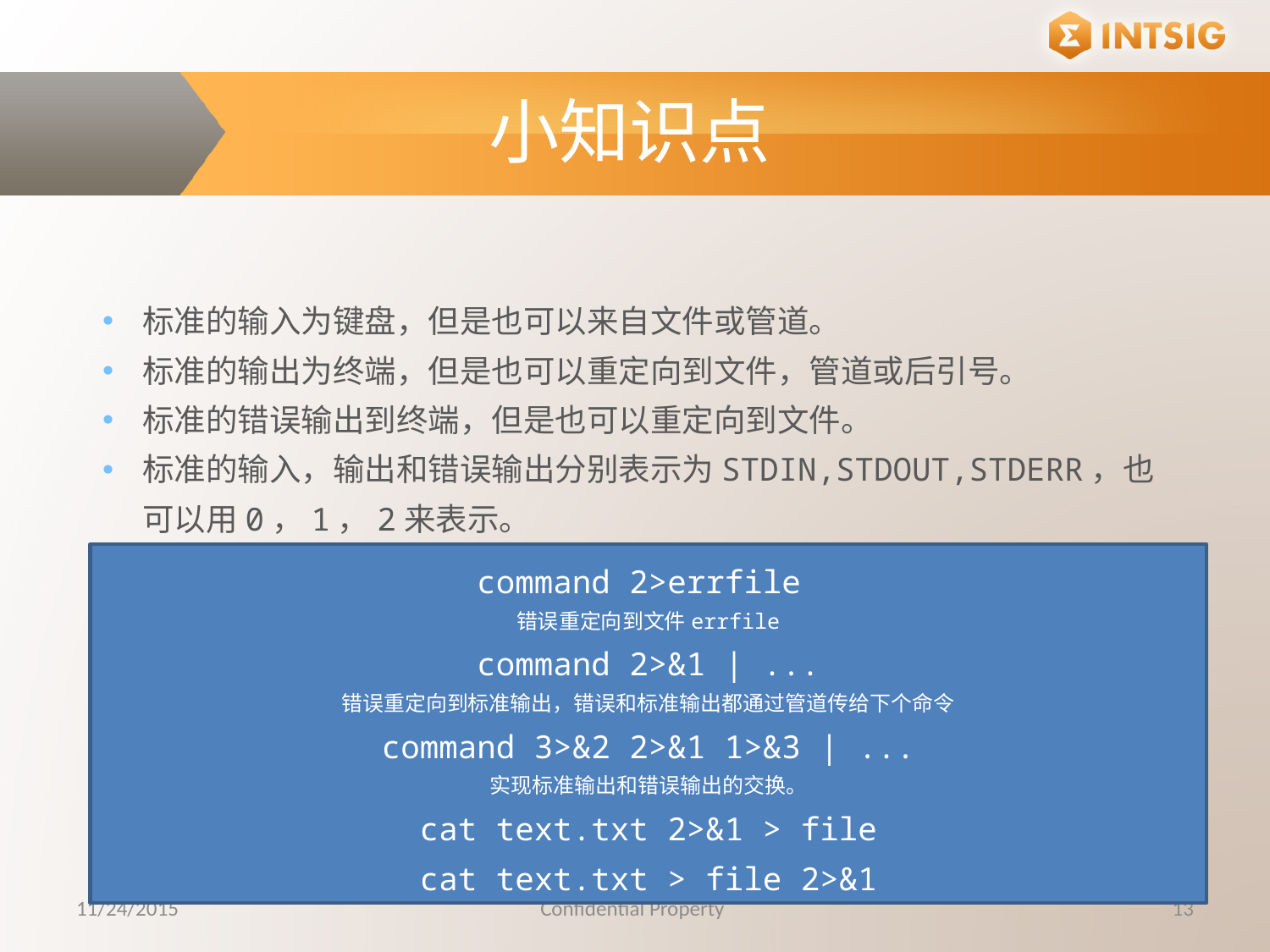

小知识点
标准的输入为键盘，但是也可以来自文件或管道。
标准的输出为终端，但是也可以重定向到文件，管道或后引号。
标准的错误输出到终端，但是也可以重定向到文件。
标准的输入，输出和错误输出分别表示为STDIN,STDOUT,STDERR，也可以用0，1，2来表示。
command 2>errfile
错误重定向到文件errfile
command 2>&1 | ...
错误重定向到标准输出，错误和标准输出都通过管道传给下个命令
command 3>&2 2>&1 1>&3 | ...
实现标准输出和错误输出的交换。
cat text.txt 2>&1 > file
cat text.txt > file 2>&1
11/24/2015
Confidential Property
13